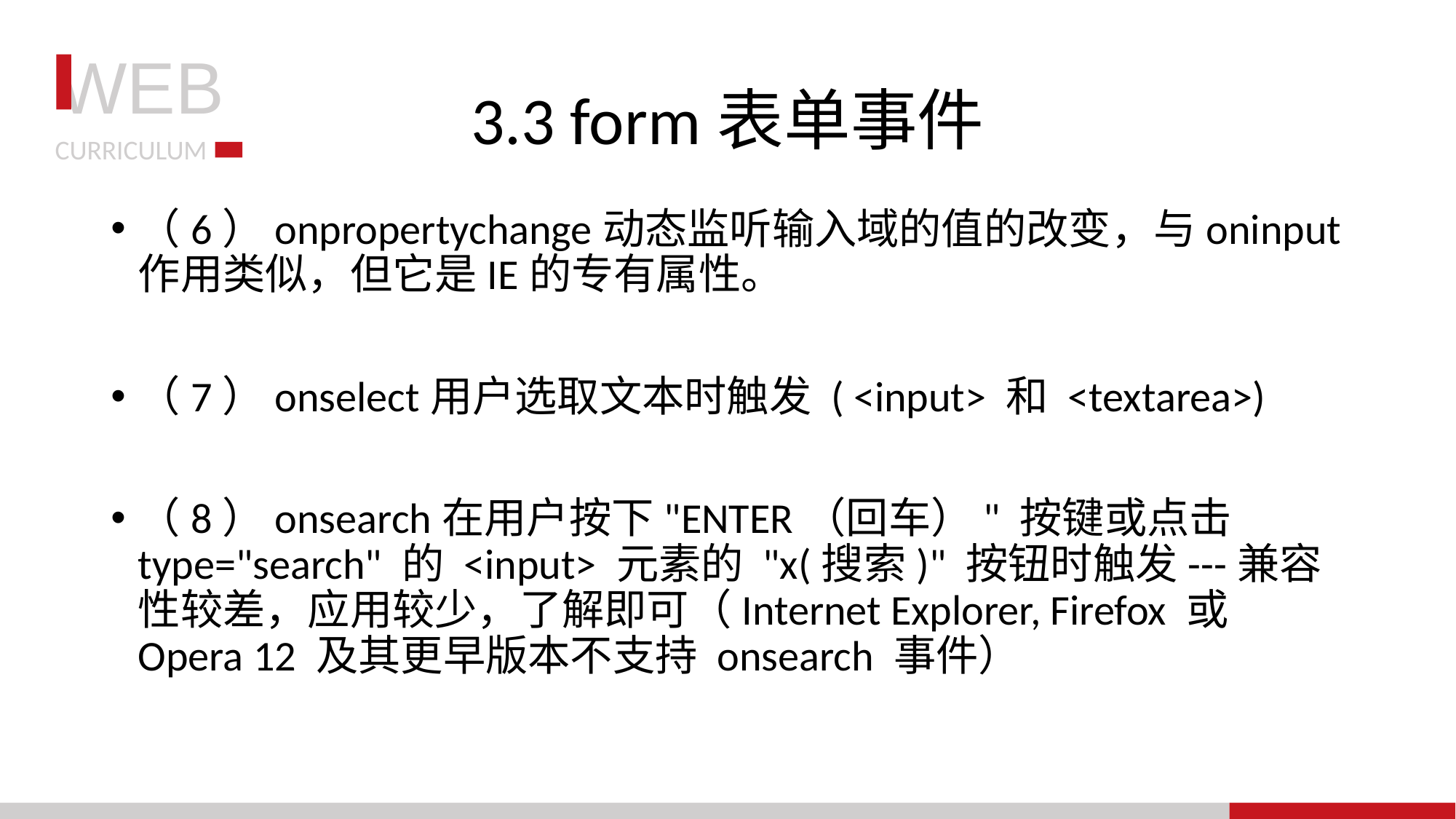

# 3.3 form表单事件
（6）onpropertychange动态监听输入域的值的改变，与oninput作用类似，但它是IE的专有属性。

（7）onselect用户选取文本时触发 ( <input> 和 <textarea>)

（8）onsearch在用户按下"ENTER（回车）" 按键或点击 type="search" 的 <input> 元素的 "x(搜索)" 按钮时触发---兼容性较差，应用较少，了解即可（Internet Explorer, Firefox 或 Opera 12 及其更早版本不支持 onsearch 事件）